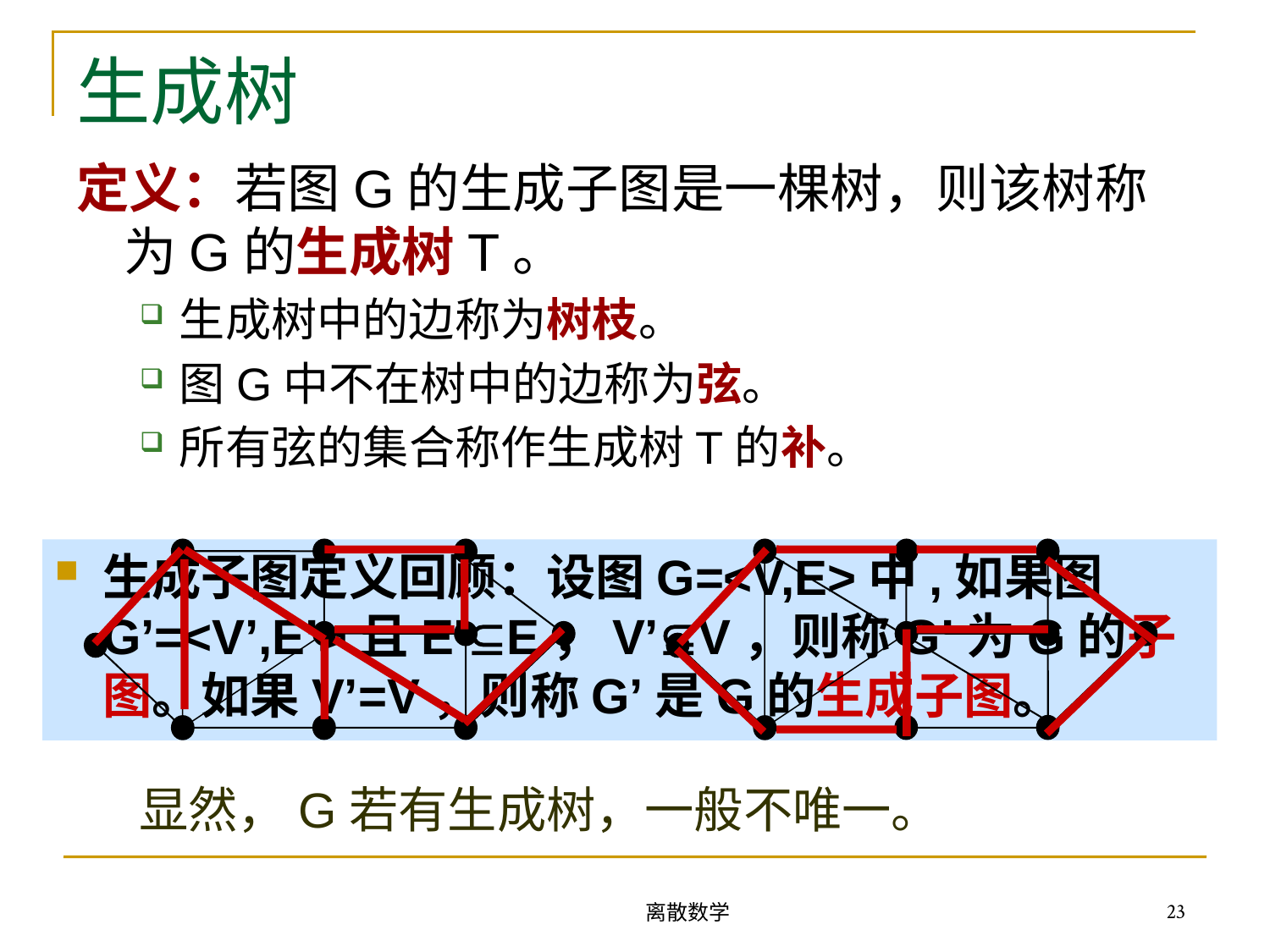

# 生成树
定义：若图G的生成子图是一棵树，则该树称为G的生成树T。
生成树中的边称为树枝。
图G中不在树中的边称为弦。
所有弦的集合称作生成树T的补。
生成子图定义回顾：设图G=<V,E>中,如果图G’=<V’,E’>且E’⊆E，V’⊆V，则称G’为G的子图。如果V’=V，则称G’是G的生成子图。

显然，G若有生成树，一般不唯一。

离散数学
23